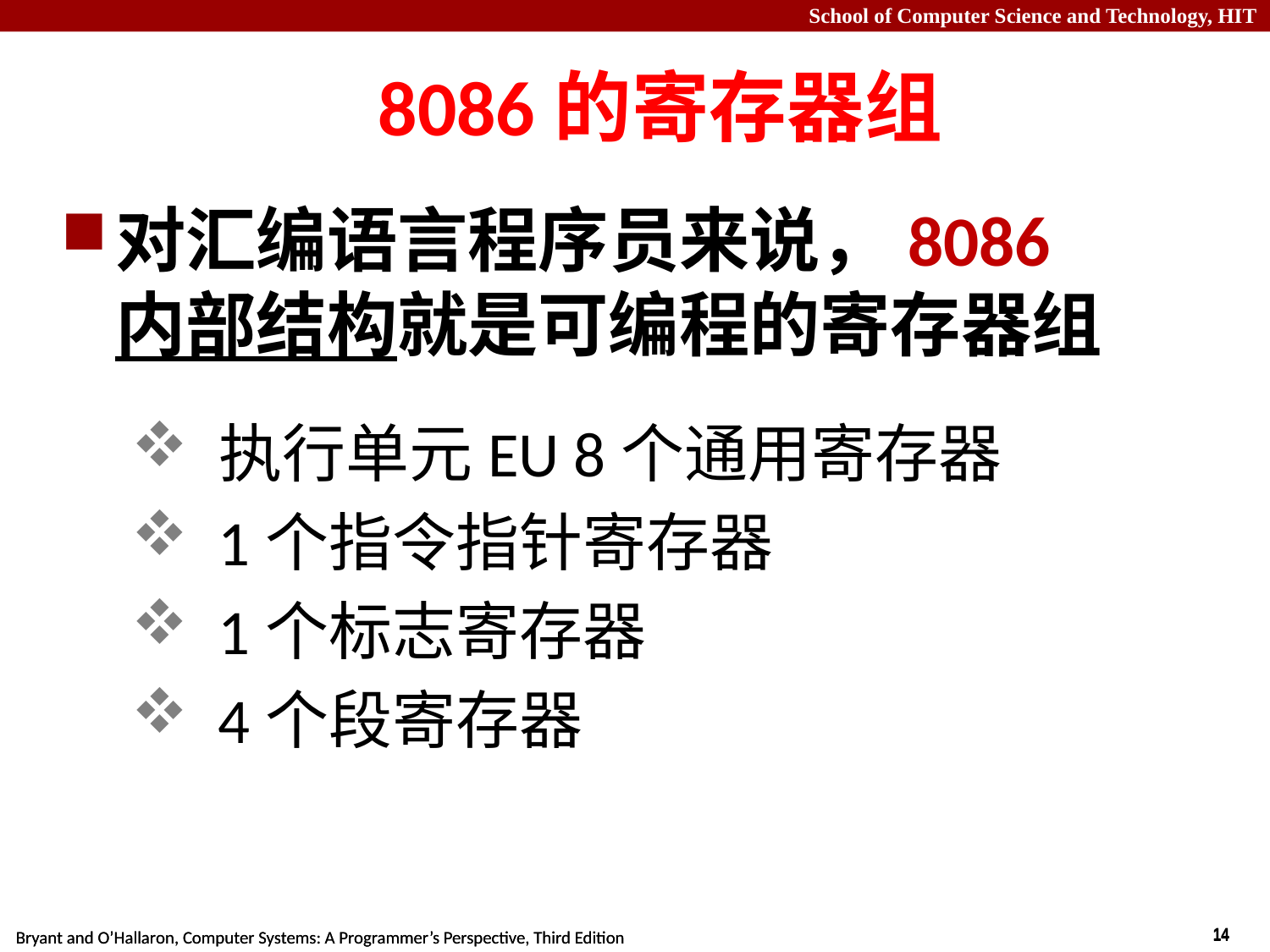

# 8086的寄存器组
对汇编语言程序员来说，8086内部结构就是可编程的寄存器组
 执行单元EU 8个通用寄存器
  1个指令指针寄存器
  1个标志寄存器
  4个段寄存器